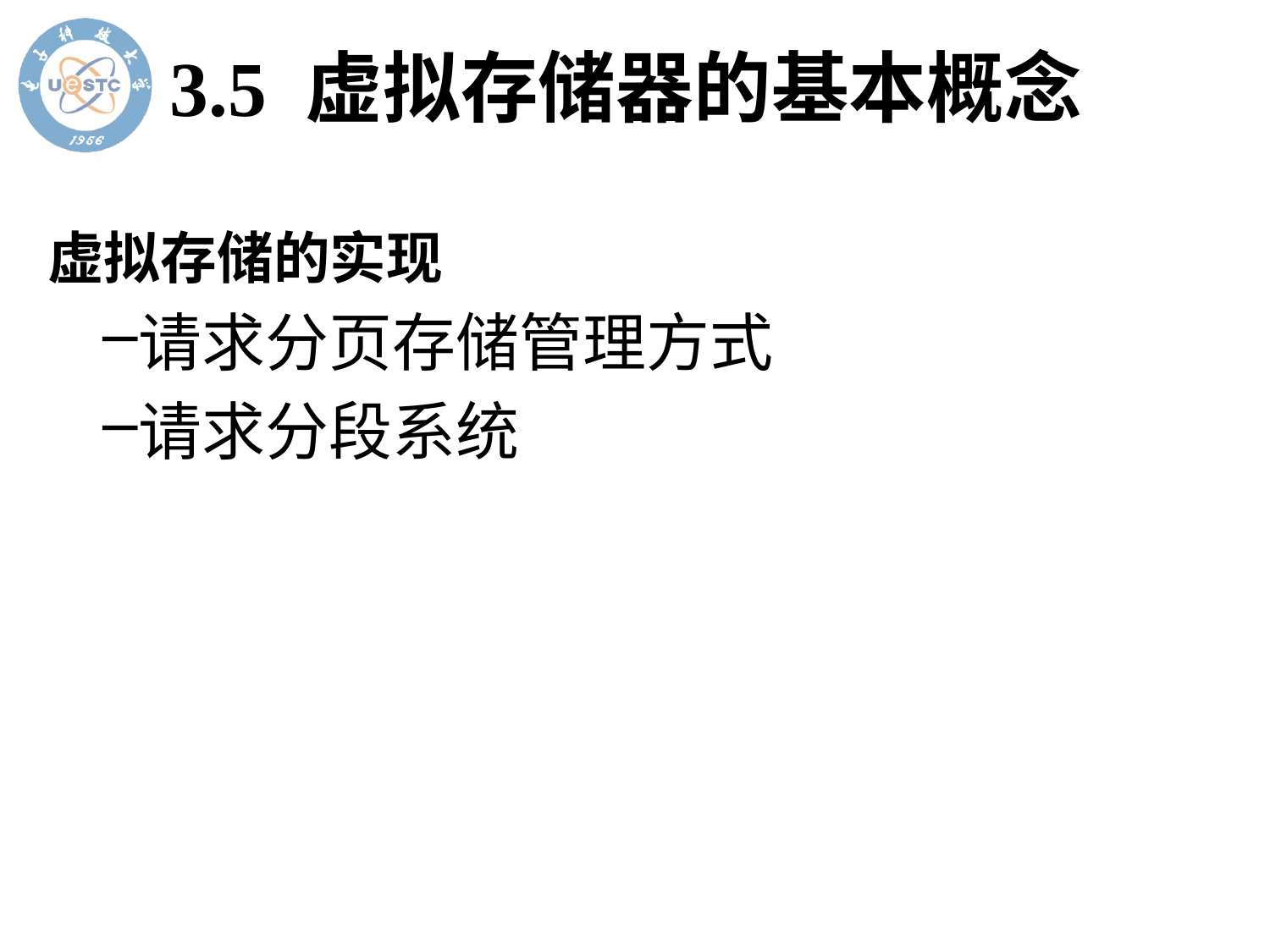

# 3.5 虚拟存储器的基本概念
虚拟存储的实现
请求分页存储管理方式
请求分段系统